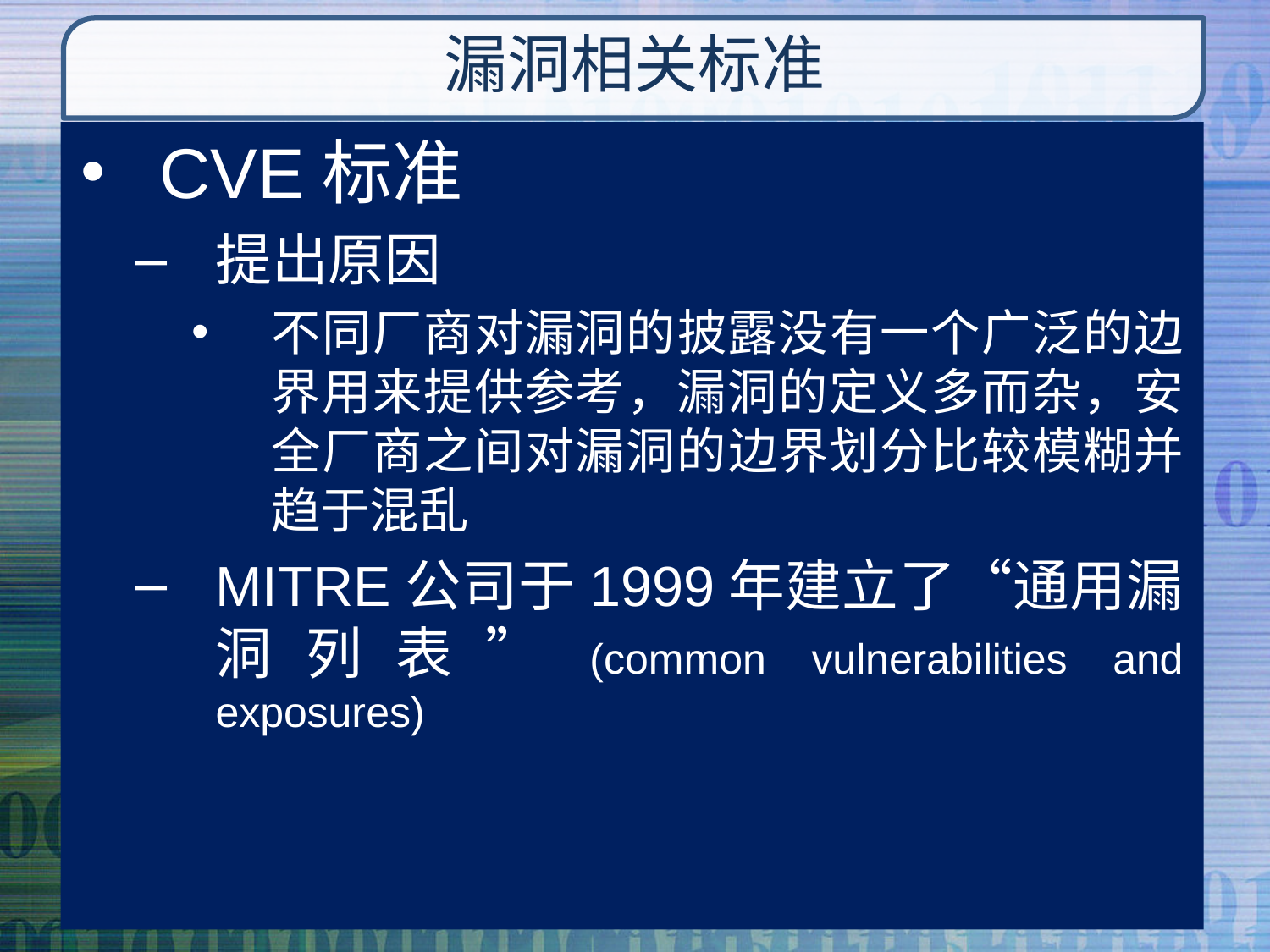

# 漏洞相关标准
CVE标准
提出原因
不同厂商对漏洞的披露没有一个广泛的边界用来提供参考，漏洞的定义多而杂，安全厂商之间对漏洞的边界划分比较模糊并趋于混乱
MITRE公司于1999年建立了“通用漏洞列表”(common vulnerabilities and exposures)